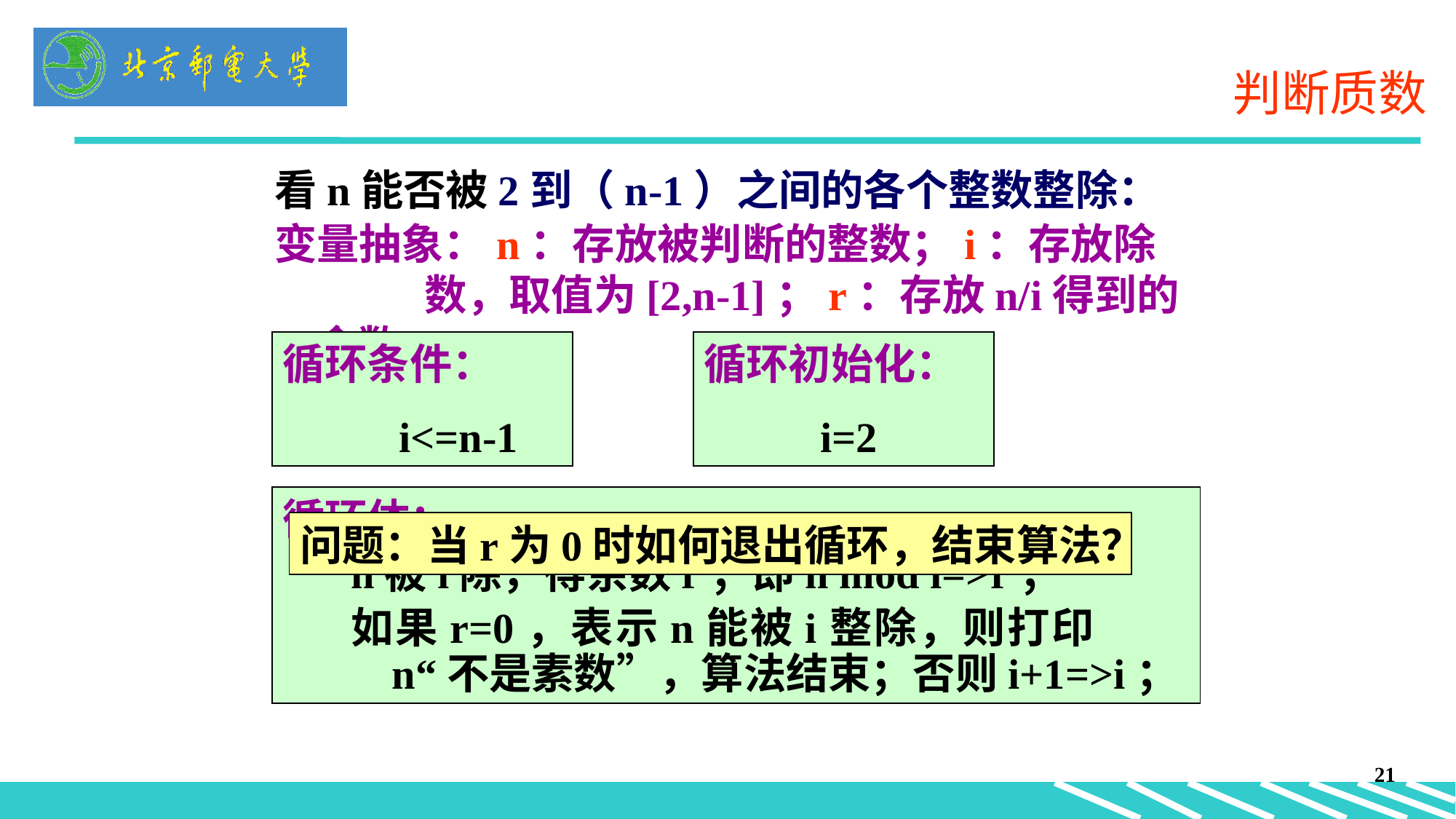

# 判断质数
看n能否被2到（n-1）之间的各个整数整除：
变量抽象：n：存放被判断的整数；i：存放除 	数，取值为[2,n-1]；r：存放n/i得到的余数
循环条件：
           i<=n-1
循环初始化：
           i=2
循环体：
n被i除，得余数r；即n mod i=>r；
如果r=0，表示n能被i整除，则打印	n“不是素数”，算法结束；否则i+1=>i；
问题：当r为0时如何退出循环，结束算法？
21